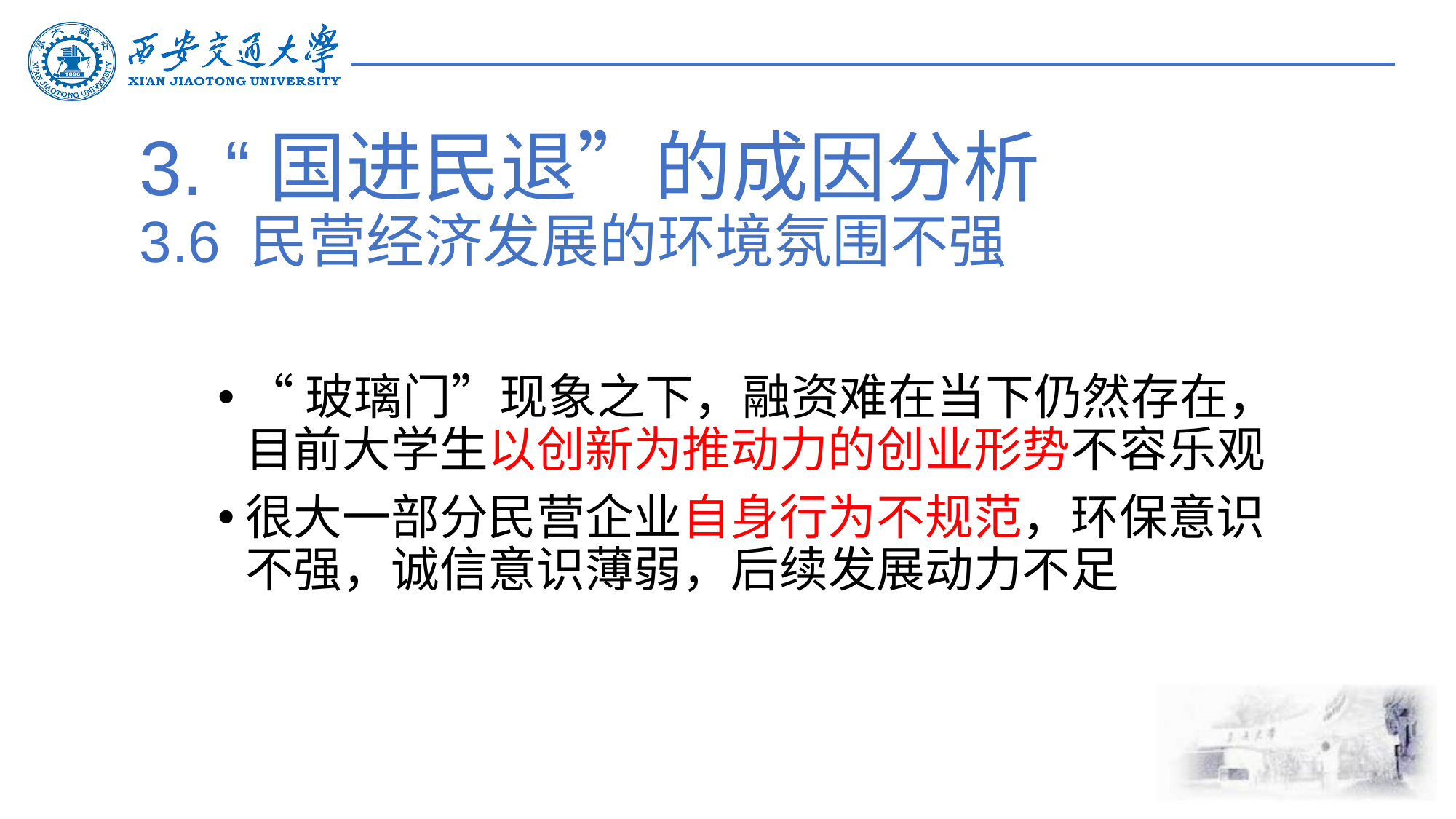

# 3. “国进民退”的成因分析 3.6 民营经济发展的环境氛围不强
“玻璃门”现象之下，融资难在当下仍然存在，目前大学生以创新为推动力的创业形势不容乐观
很大一部分民营企业自身行为不规范，环保意识不强，诚信意识薄弱，后续发展动力不足